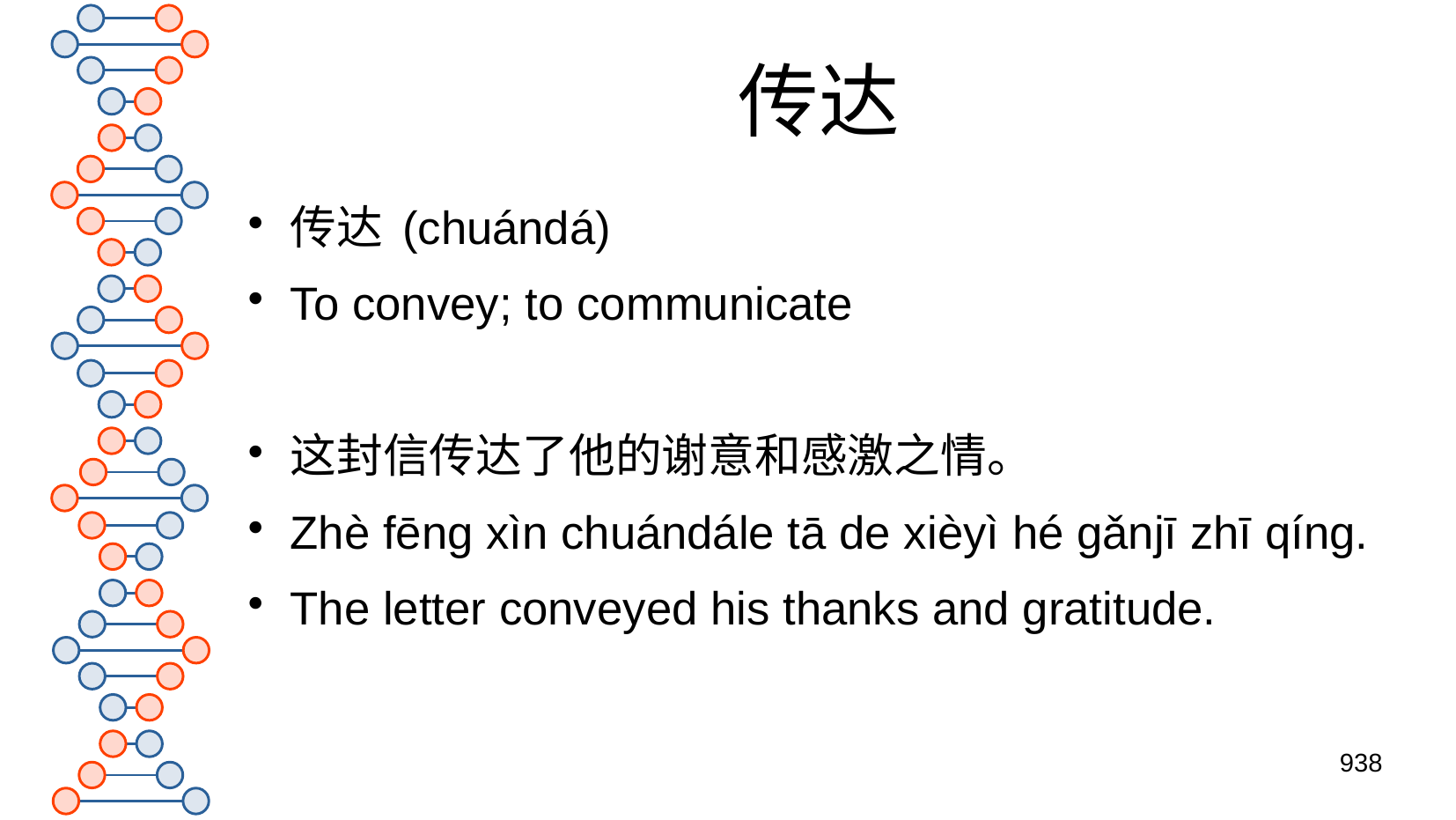

# 传达
传达 (chuándá)
To convey; to communicate

这封信传达了他的谢意和感激之情。
Zhè fēng xìn chuándále tā de xièyì hé gǎnjī zhī qíng.
The letter conveyed his thanks and gratitude.

938